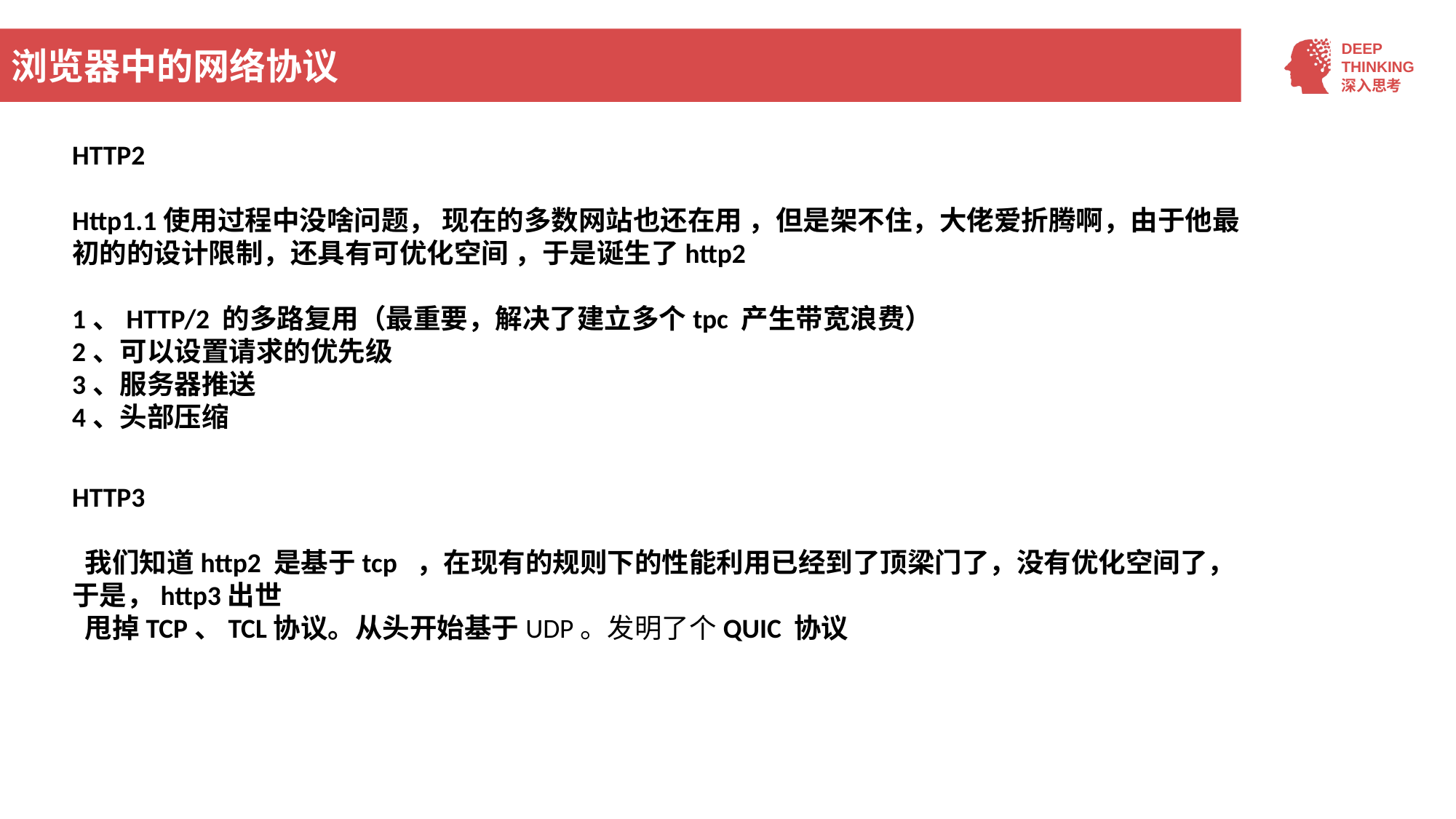

# 浏览器中的网络协议
HTTP2

Http1.1使用过程中没啥问题， 现在的多数网站也还在用 ，但是架不住，大佬爱折腾啊，由于他最初的的设计限制，还具有可优化空间 ，于是诞生了http2

1、HTTP/2 的多路复用（最重要，解决了建立多个tpc 产生带宽浪费）
2、可以设置请求的优先级
3、服务器推送
4、头部压缩

HTTP3

 我们知道http2 是基于tcp  ，在现有的规则下的性能利用已经到了顶梁门了，没有优化空间了，于是，http3出世
 甩掉TCP、TCL协议。从头开始基于UDP。发明了个QUIC 协议